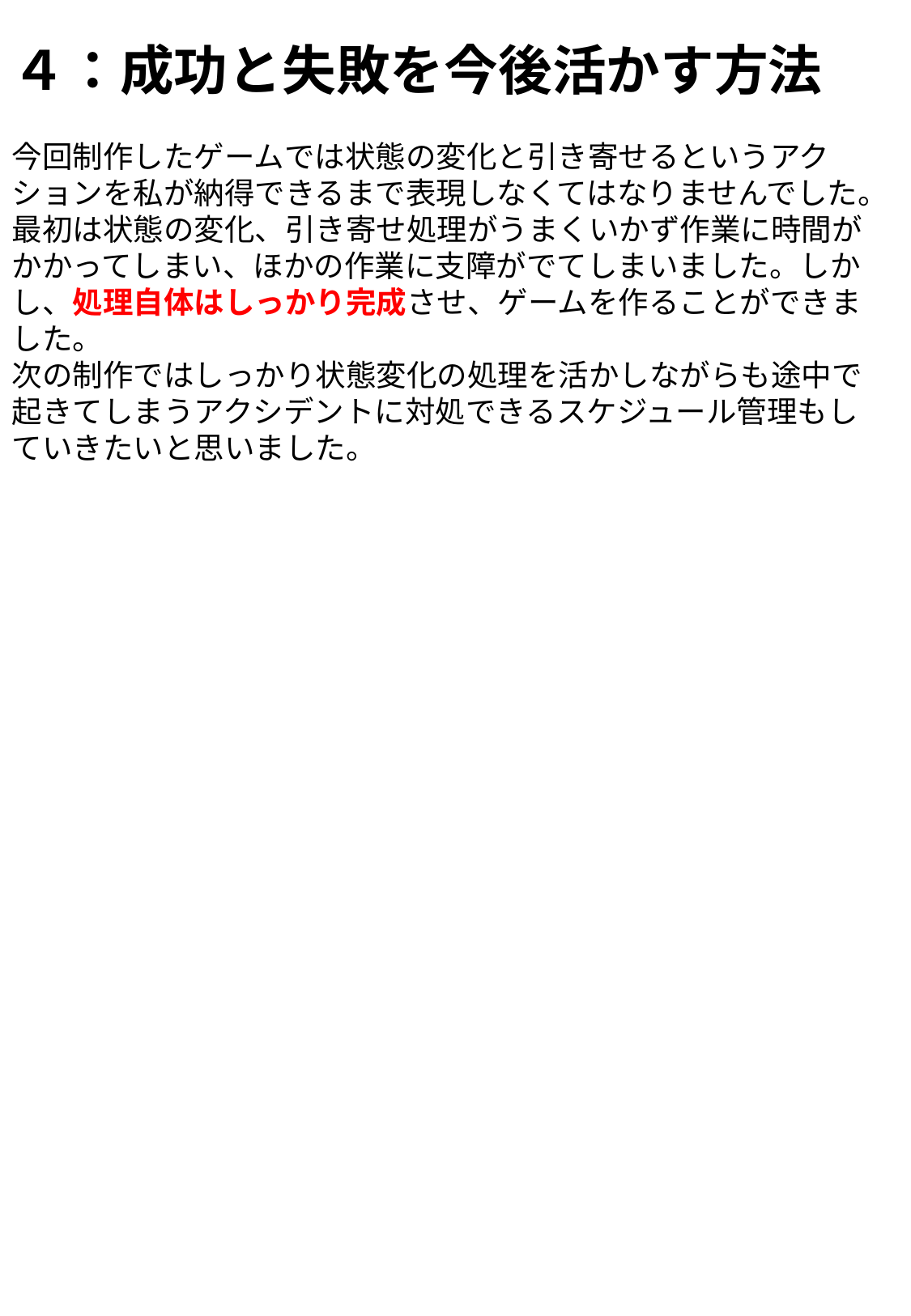

４：成功と失敗を今後活かす方法

今回制作したゲームでは状態の変化と引き寄せるというアクションを私が納得できるまで表現しなくてはなりませんでした。最初は状態の変化、引き寄せ処理がうまくいかず作業に時間がかかってしまい、ほかの作業に支障がでてしまいました。しかし、処理自体はしっかり完成させ、ゲームを作ることができました。
次の制作ではしっかり状態変化の処理を活かしながらも途中で起きてしまうアクシデントに対処できるスケジュール管理もしていきたいと思いました。